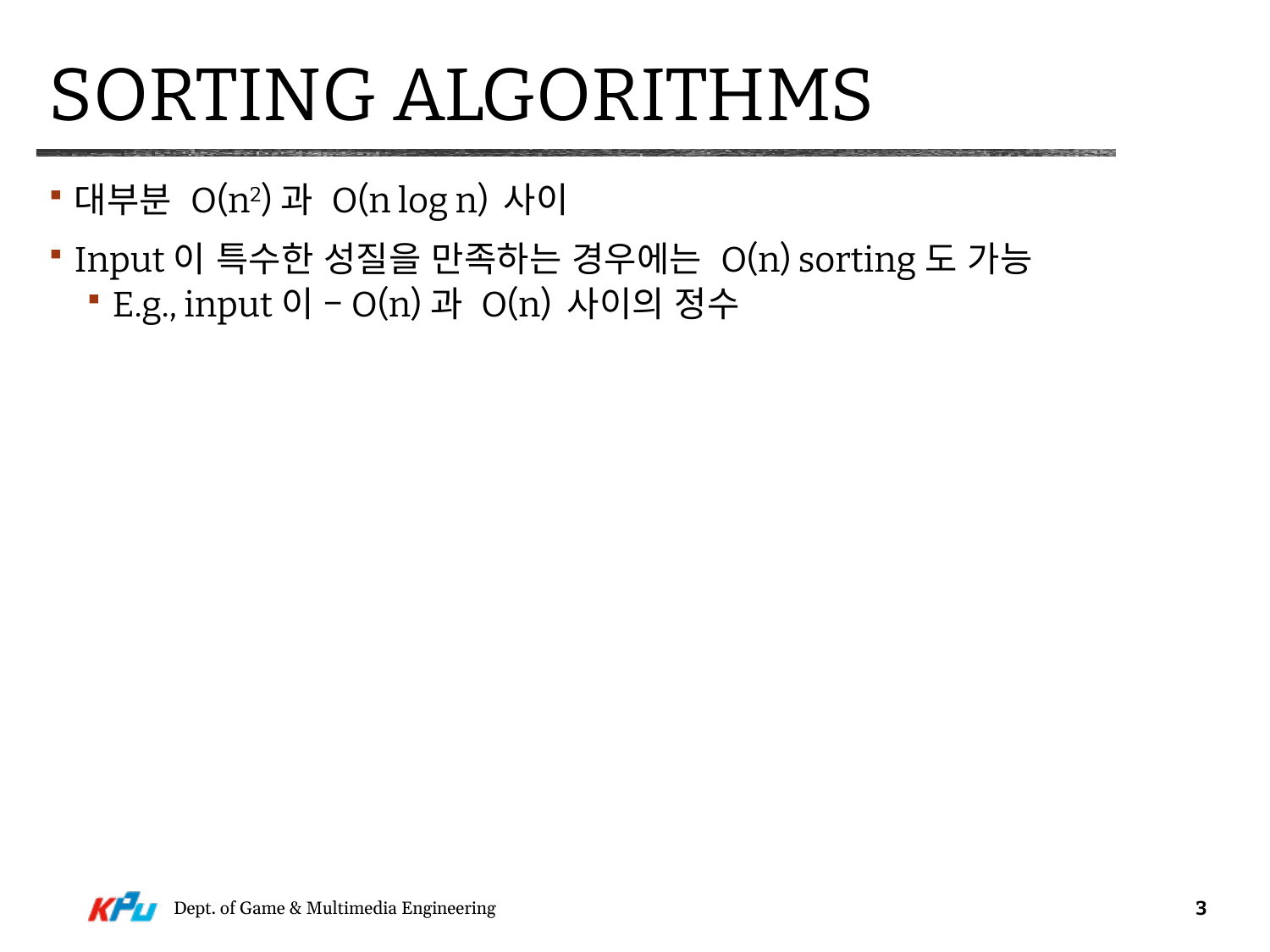

# Sorting Algorithms
대부분 O(n2)과 O(n log n) 사이
Input이 특수한 성질을 만족하는 경우에는 O(n) sorting도 가능
E.g., input이 –O(n)과 O(n) 사이의 정수
Dept. of Game & Multimedia Engineering
3